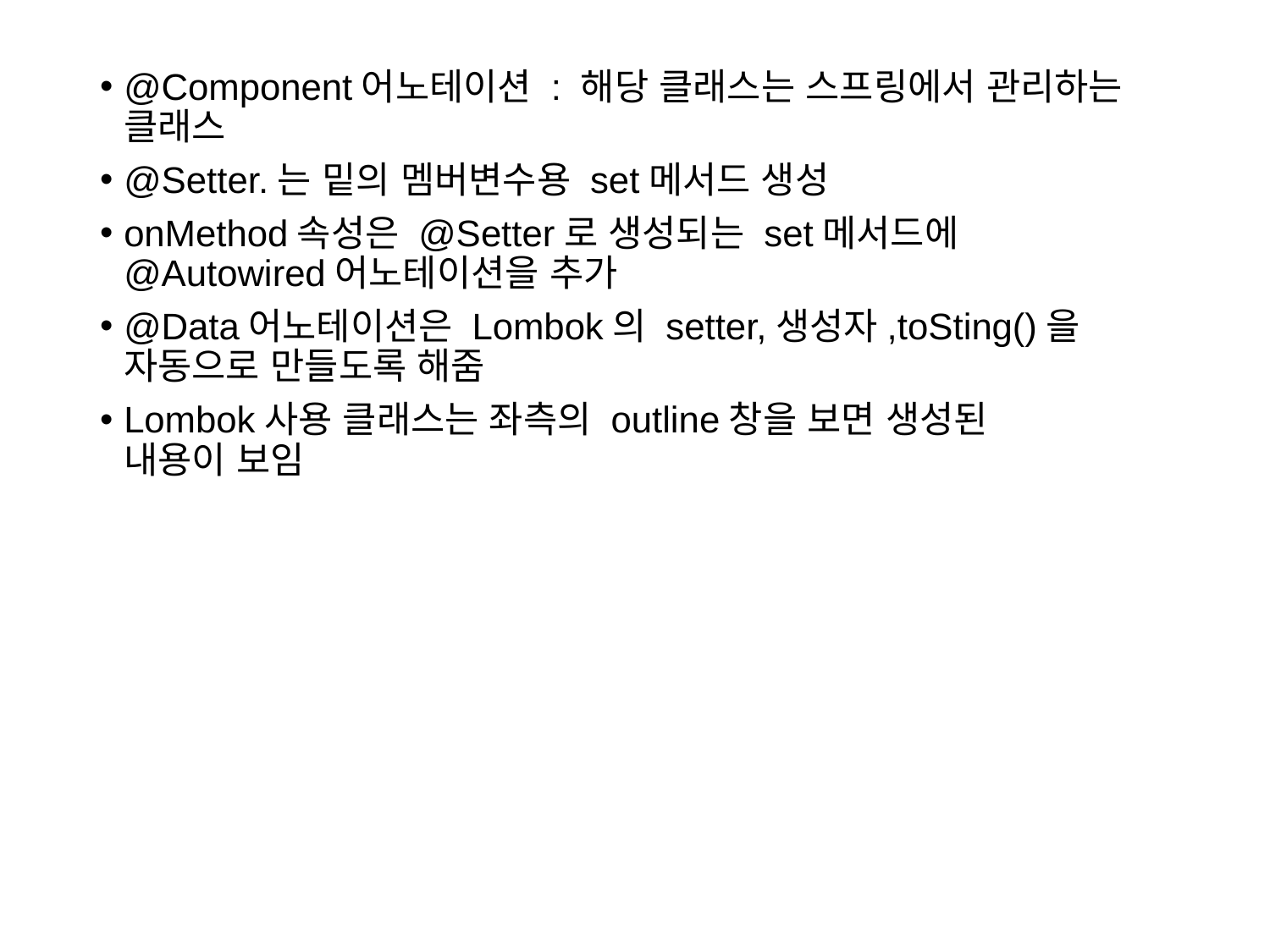

@Component어노테이션 : 해당 클래스는 스프링에서 관리하는 클래스
@Setter.는 밑의 멤버변수용 set메서드 생성
onMethod속성은 @Setter로 생성되는 set메서드에
@Autowired어노테이션을 추가
@Data어노테이션은 Lombok의 setter,생성자,toSting()을
자동으로 만들도록 해줌
Lombok사용 클래스는 좌측의 outline창을 보면 생성된
내용이 보임